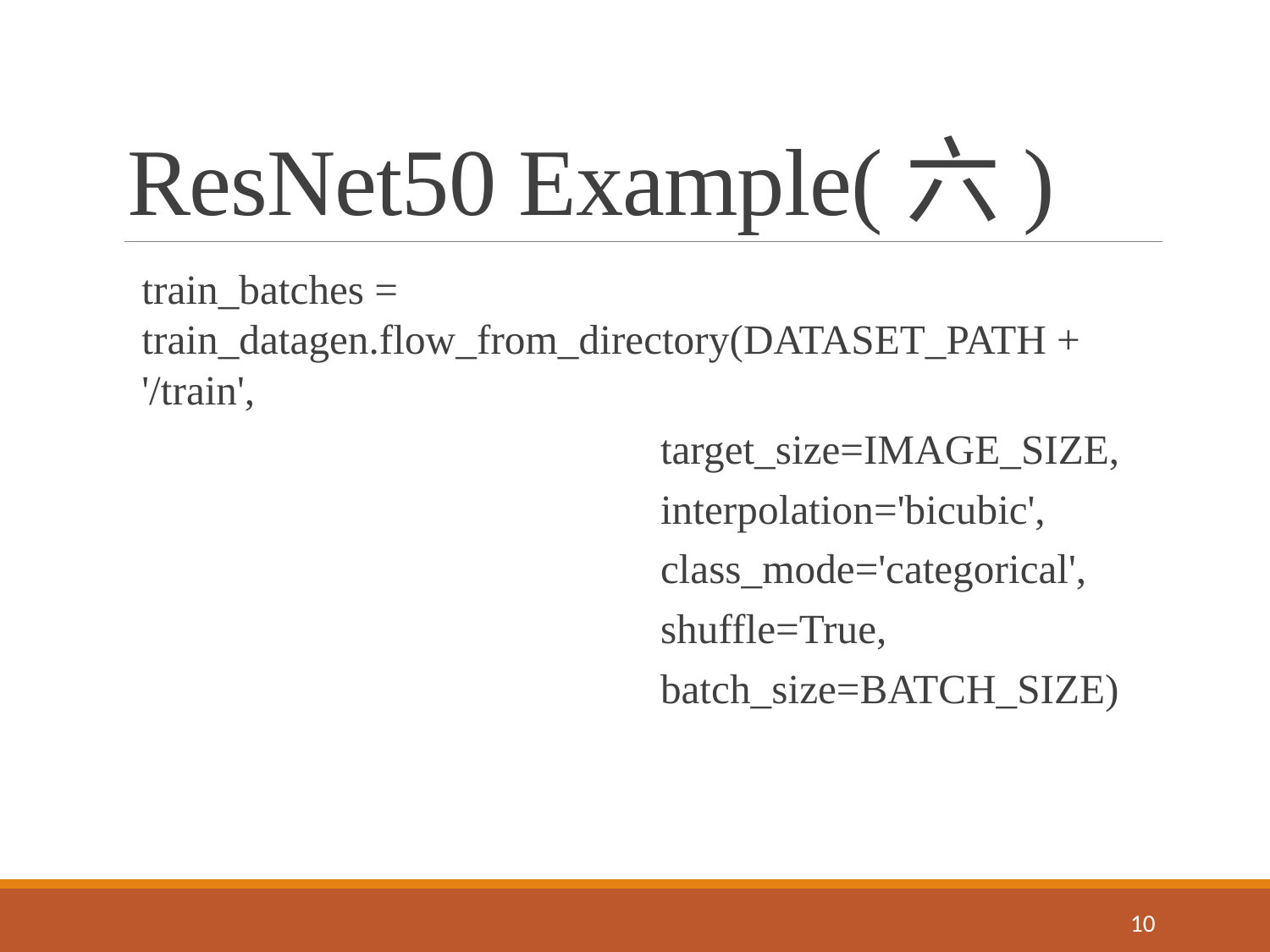

# ResNet50 Example(六)
train_batches = train_datagen.flow_from_directory(DATASET_PATH + '/train',
                                                  target_size=IMAGE_SIZE,
                                                  interpolation='bicubic',
                                                  class_mode='categorical',
                                                  shuffle=True,
                                                  batch_size=BATCH_SIZE)
10